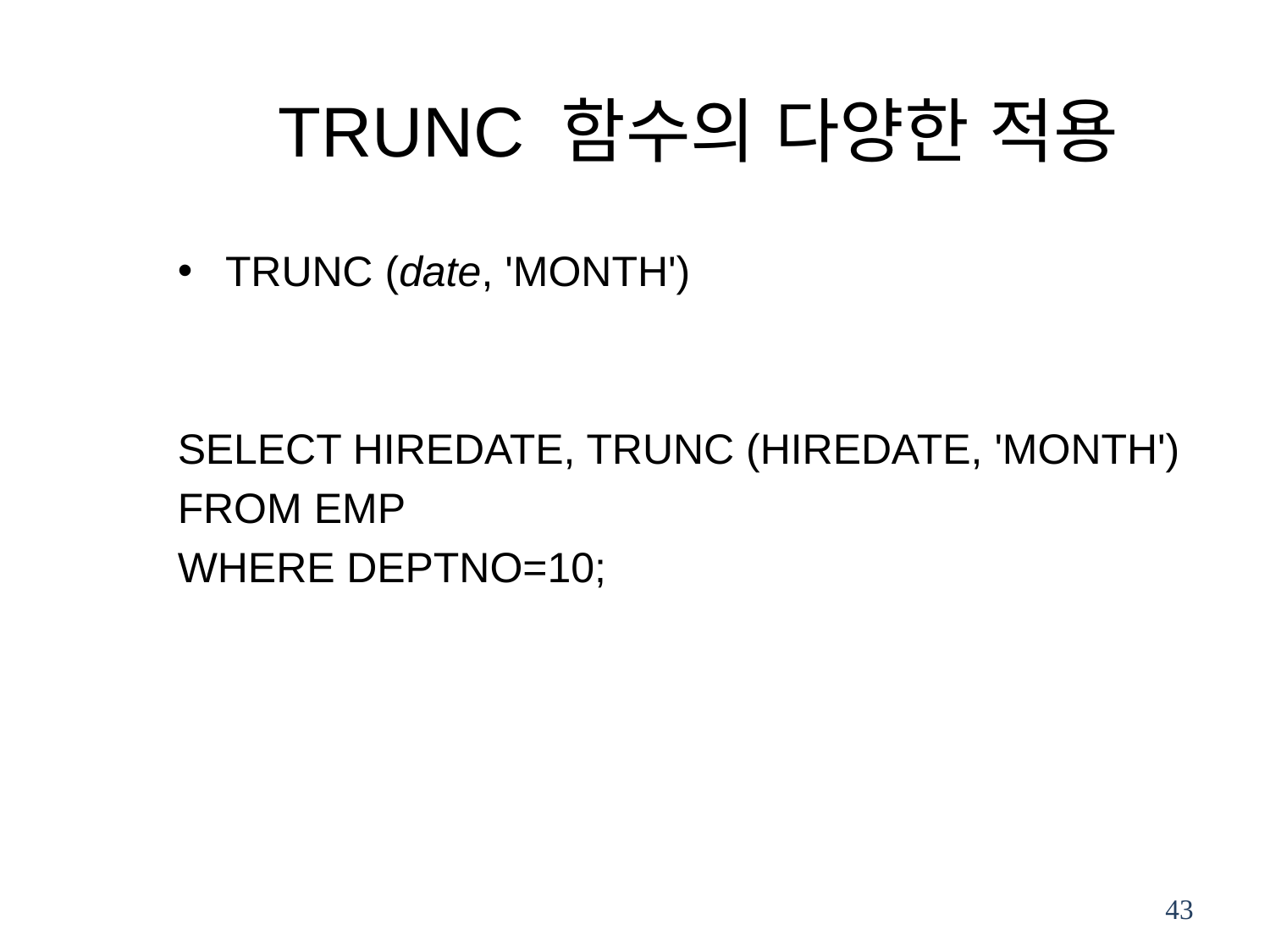

# TRUNC 함수의 다양한 적용

TRUNC (date, 'MONTH')

SELECT HIREDATE, TRUNC (HIREDATE, 'MONTH')
FROM EMP
WHERE DEPTNO=10;

43